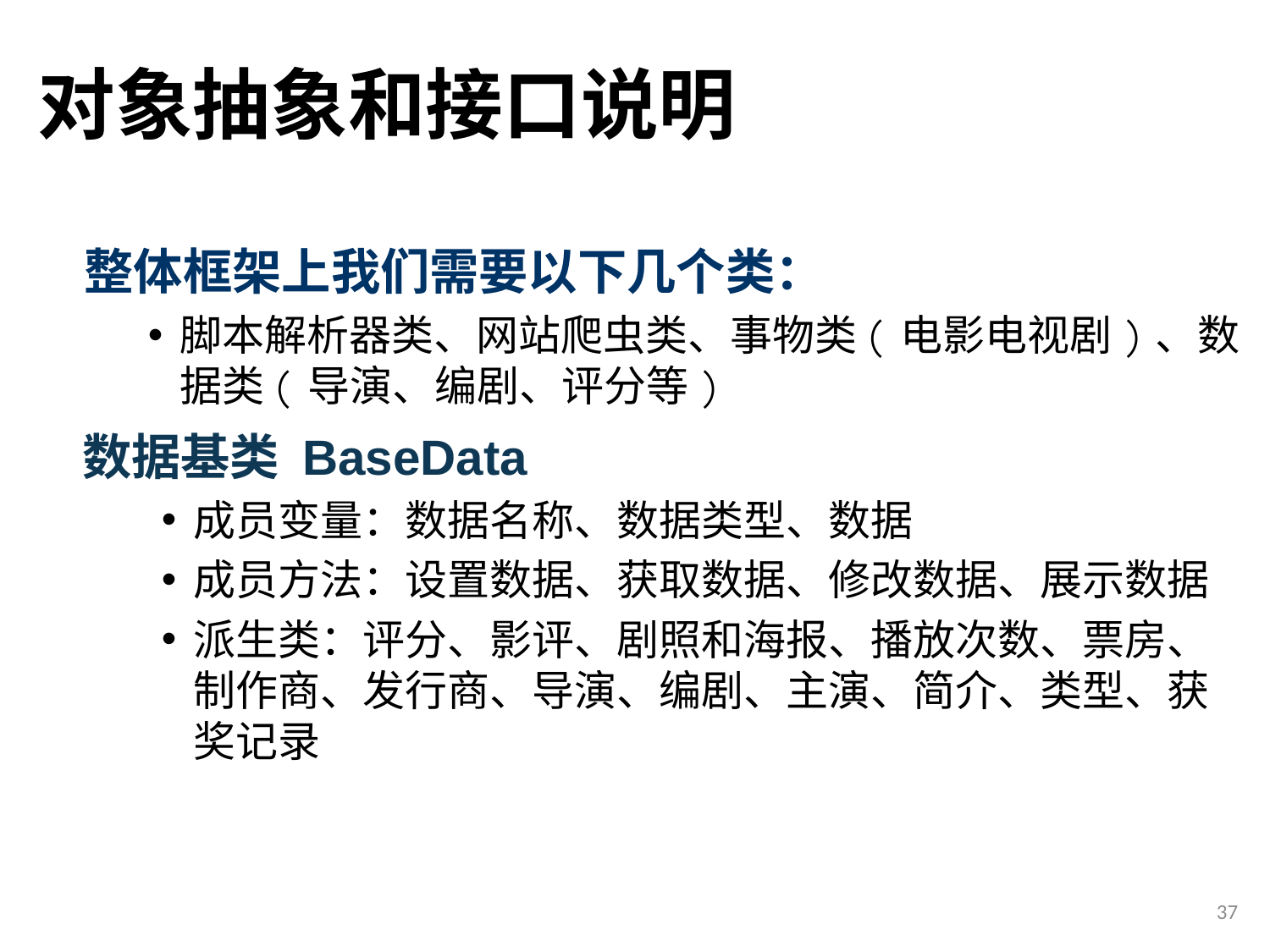

# 对象抽象和接口说明
整体框架上我们需要以下几个类：
脚本解析器类、网站爬虫类、事物类(电影电视剧)、数据类(导演、编剧、评分等)

数据基类 BaseData
成员变量：数据名称、数据类型、数据
成员方法：设置数据、获取数据、修改数据、展示数据
派生类：评分、影评、剧照和海报、播放次数、票房、制作商、发行商、导演、编剧、主演、简介、类型、获奖记录
37